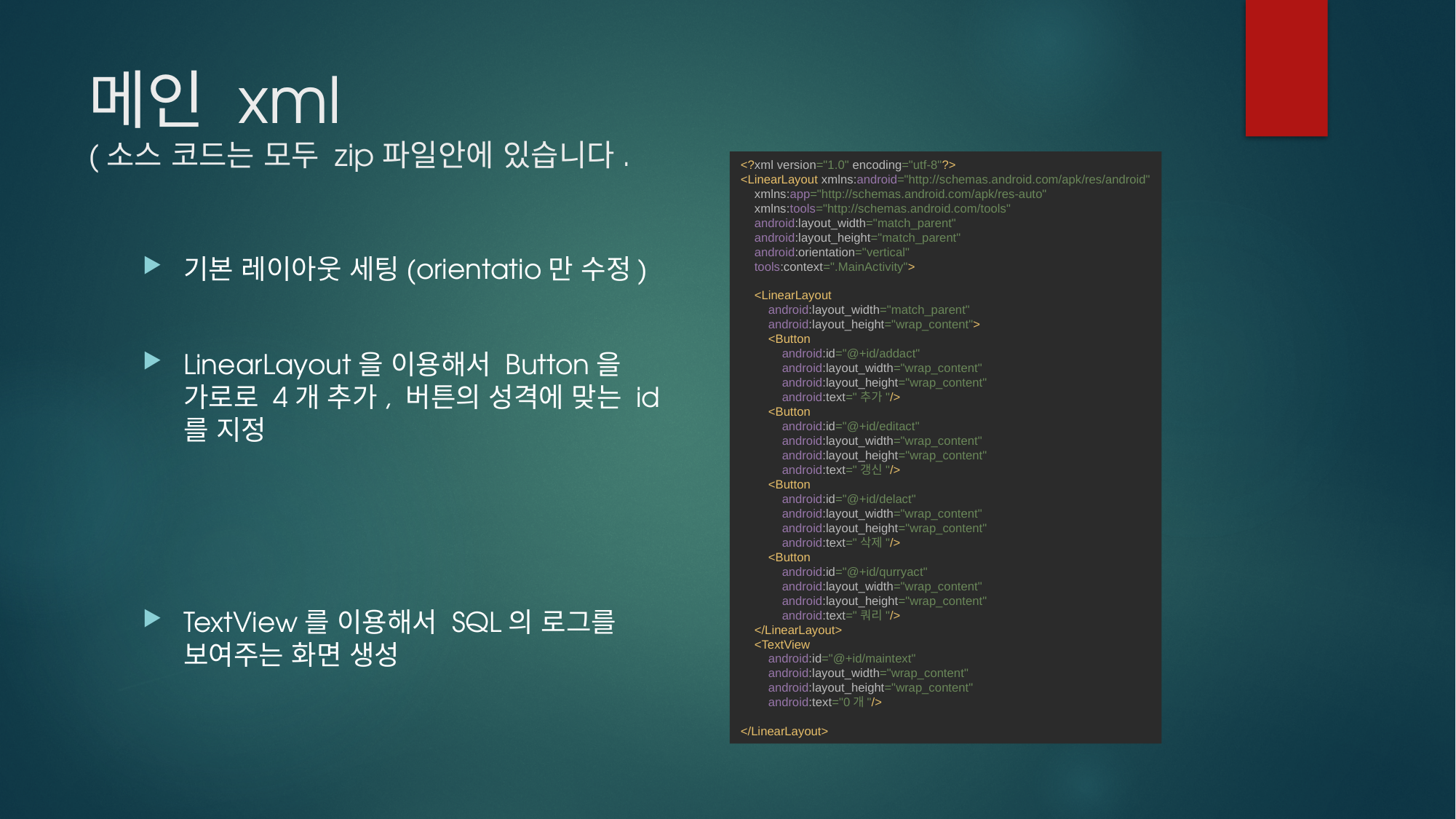

# 메인 xml (소스 코드는 모두 zip파일안에 있습니다.
<?xml version="1.0" encoding="utf-8"?>
<LinearLayout xmlns:android="http://schemas.android.com/apk/res/android"
    xmlns:app="http://schemas.android.com/apk/res-auto"
    xmlns:tools="http://schemas.android.com/tools"
    android:layout_width="match_parent"
    android:layout_height="match_parent"
    android:orientation="vertical"
    tools:context=".MainActivity">
    <LinearLayout
        android:layout_width="match_parent"
        android:layout_height="wrap_content">
        <Button
            android:id="@+id/addact"
            android:layout_width="wrap_content"
            android:layout_height="wrap_content"
            android:text="추가"/>
        <Button
            android:id="@+id/editact"
            android:layout_width="wrap_content"
            android:layout_height="wrap_content"
            android:text="갱신"/>
        <Button
            android:id="@+id/delact"
            android:layout_width="wrap_content"
            android:layout_height="wrap_content"
            android:text="삭제"/>
        <Button
            android:id="@+id/qurryact"
            android:layout_width="wrap_content"
            android:layout_height="wrap_content"
            android:text="쿼리"/>
    </LinearLayout>
    <TextView
        android:id="@+id/maintext"
        android:layout_width="wrap_content"
        android:layout_height="wrap_content"
        android:text="0개"/>
</LinearLayout>
기본 레이아웃 세팅(orientatio만 수정)

LinearLayout을 이용해서 Button을 가로로 4개 추가, 버튼의 성격에 맞는 id를 지정

TextView를 이용해서 SQL의 로그를 보여주는 화면 생성